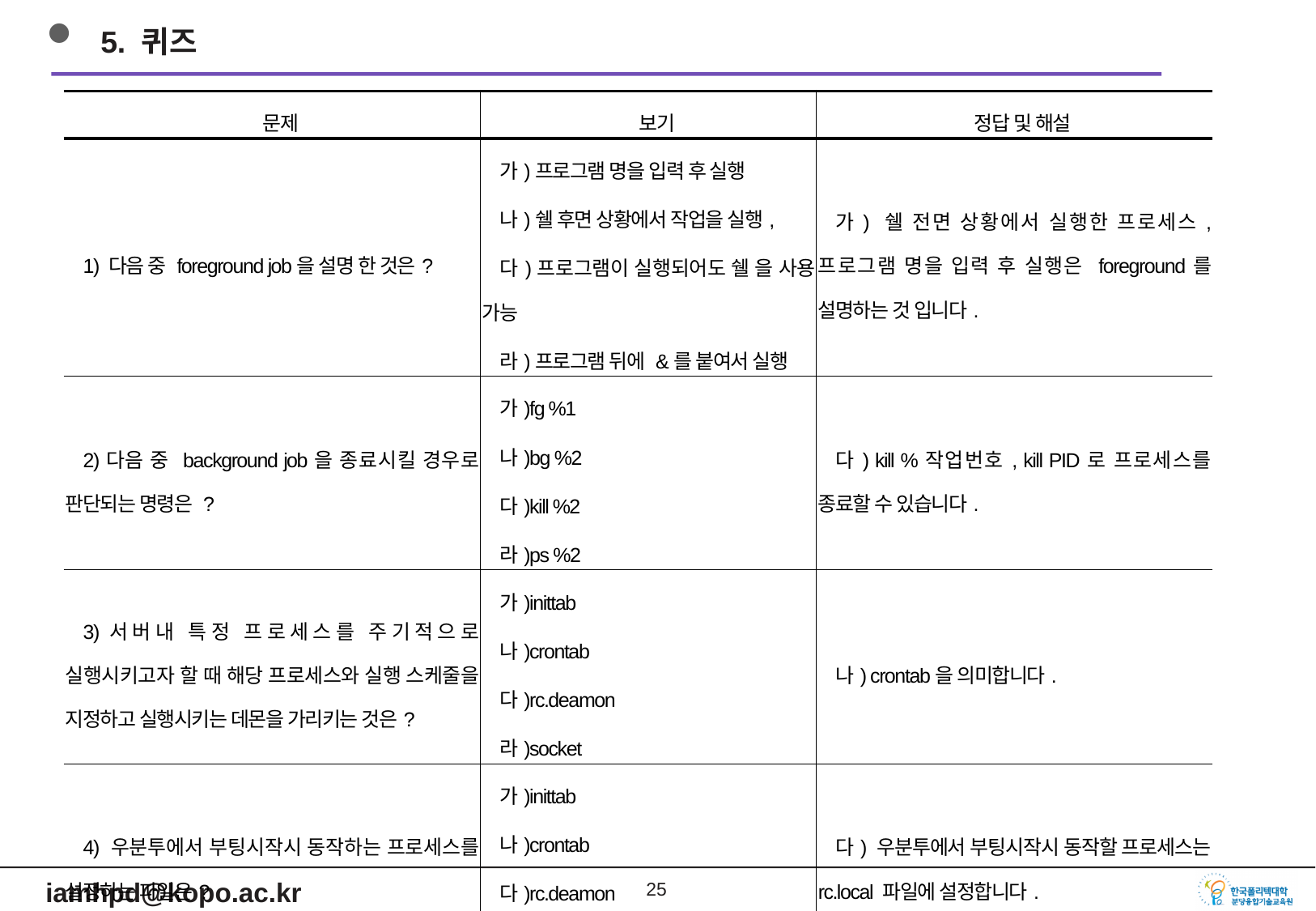

5. 퀴즈
| 문제 | 보기 | 정답 및 해설 |
| --- | --- | --- |
| 1) 다음 중 foreground job을 설명 한 것은? | 가)프로그램 명을 입력 후 실행 나)쉘 후면 상황에서 작업을 실행, 다)프로그램이 실행되어도 쉘 을 사용 가능 라)프로그램 뒤에 &를 붙여서 실행 | 가) 쉘 전면 상황에서 실행한 프로세스, 프로그램 명을 입력 후 실행은 foreground를 설명하는 것 입니다. |
| 2)다음 중 background job을 종료시킬 경우로 판단되는 명령은 ? | 가)fg %1 나)bg %2 다)kill %2 라)ps %2 | 다) kill %작업번호, kill PID로 프로세스를 종료할 수 있습니다. |
| 3)서버내 특정 프로세스를 주기적으로 실행시키고자 할 때 해당 프로세스와 실행 스케줄을 지정하고 실행시키는 데몬을 가리키는 것은? | 가)inittab 나)crontab 다)rc.deamon 라)socket | 나) crontab을 의미합니다. |
| 4) 우분투에서 부팅시작시 동작하는 프로세스를 설정하는 파일은? | 가)inittab 나)crontab 다)rc.deamon 라)socket | 다) 우분투에서 부팅시작시 동작할 프로세스는 rc.local 파일에 설정합니다. |
25